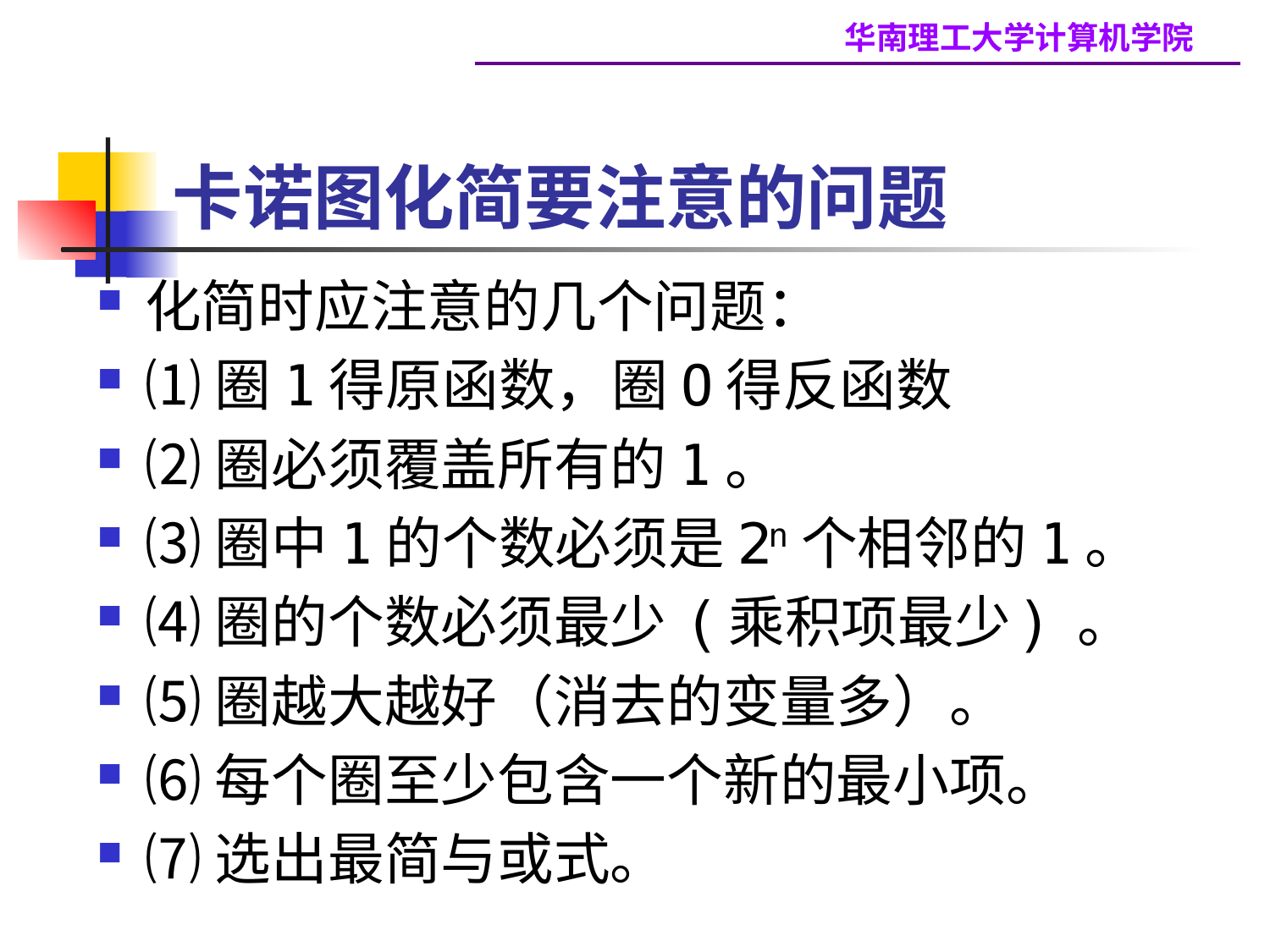

# 卡诺图化简要注意的问题
化简时应注意的几个问题：
⑴圈1得原函数，圈0得反函数
⑵圈必须覆盖所有的1。
⑶圈中1的个数必须是2n个相邻的1。
⑷圈的个数必须最少 (乘积项最少) 。
⑸圈越大越好（消去的变量多）。
⑹每个圈至少包含一个新的最小项。
⑺选出最简与或式。